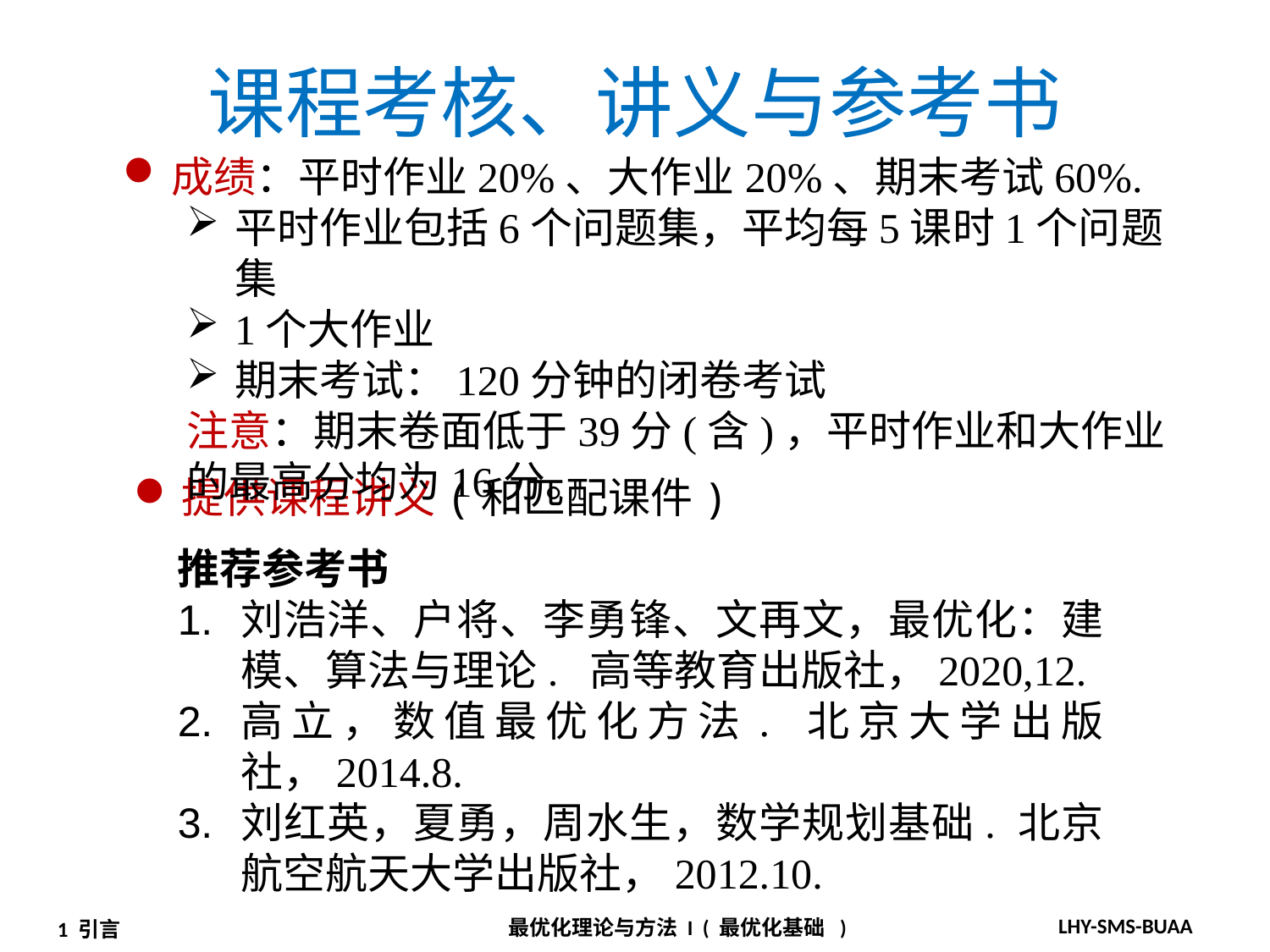

# 课程考核、讲义与参考书
成绩：平时作业20%、大作业20%、期末考试60%.
平时作业包括6个问题集，平均每5课时1个问题集
1个大作业
期末考试：120分钟的闭卷考试
注意：期末卷面低于39分(含)，平时作业和大作业的最高分均为16分。
提供课程讲义(和匹配课件)
推荐参考书
刘浩洋、户将、李勇锋、文再文，最优化：建模、算法与理论.  高等教育出版社，2020,12.
高立，数值最优化方法. 北京大学出版社，2014.8.
刘红英，夏勇，周水生，数学规划基础. 北京航空航天大学出版社，2012.10.